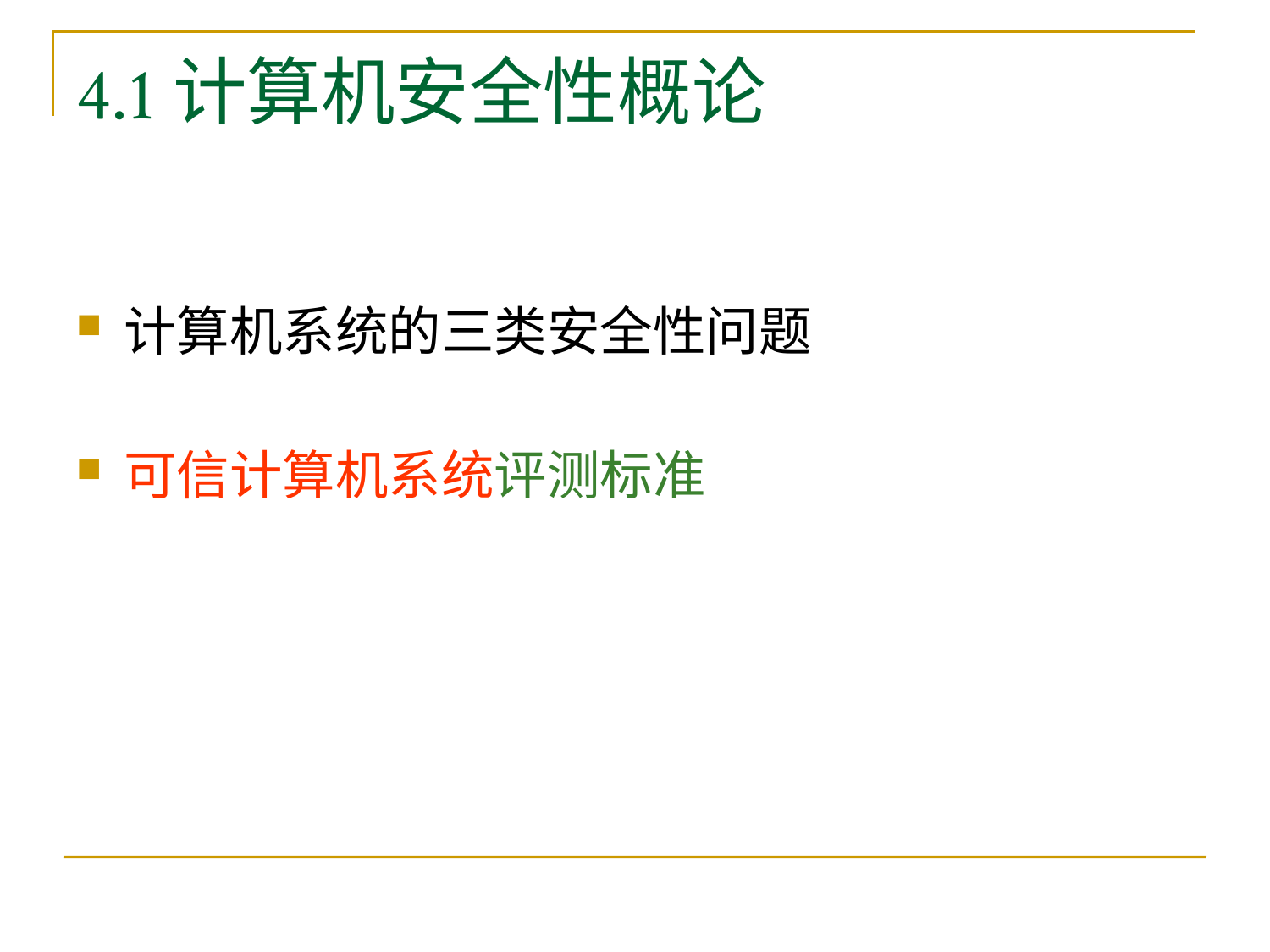

# 4.1计算机安全性概论
计算机系统的三类安全性问题
可信计算机系统评测标准